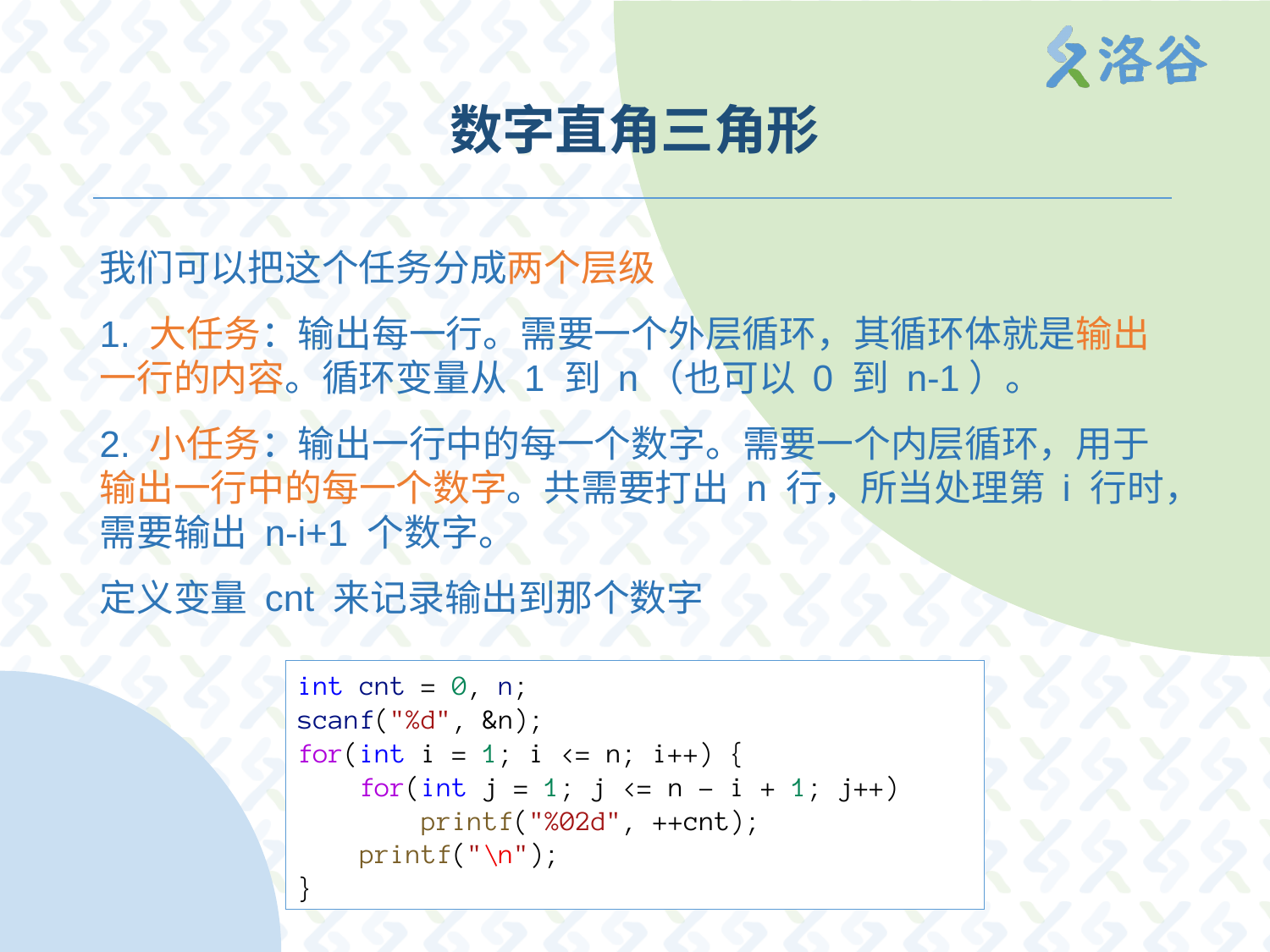

# 数字直角三角形
我们可以把这个任务分成两个层级
1. 大任务：输出每一行。需要一个外层循环，其循环体就是输出一行的内容。循环变量从 1 到 n（也可以 0 到 n-1）。
2. 小任务：输出一行中的每一个数字。需要一个内层循环，用于输出一行中的每一个数字。共需要打出 n 行，所当处理第 i 行时，需要输出 n-i+1 个数字。
定义变量 cnt 来记录输出到那个数字
int cnt = 0, n;
scanf("%d", &n);
for(int i = 1; i <= n; i++) {
    for(int j = 1; j <= n - i + 1; j++)
        printf("%02d", ++cnt);
    printf("\n");
}